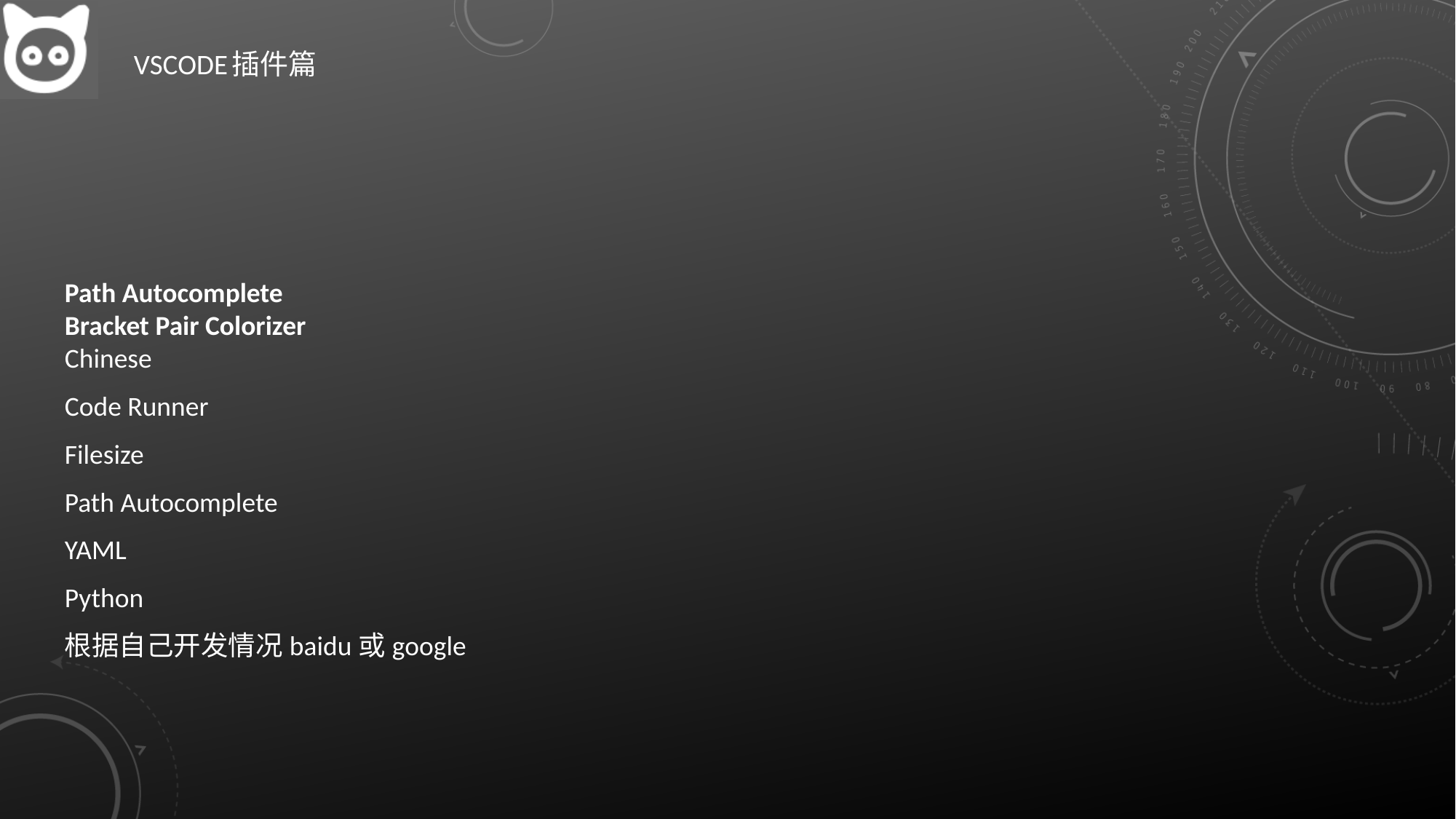

# Vscode插件篇
Path Autocomplete
Bracket Pair Colorizer
Chinese
Code Runner
Filesize
Path Autocomplete
YAML
Python
根据自己开发情况baidu或google